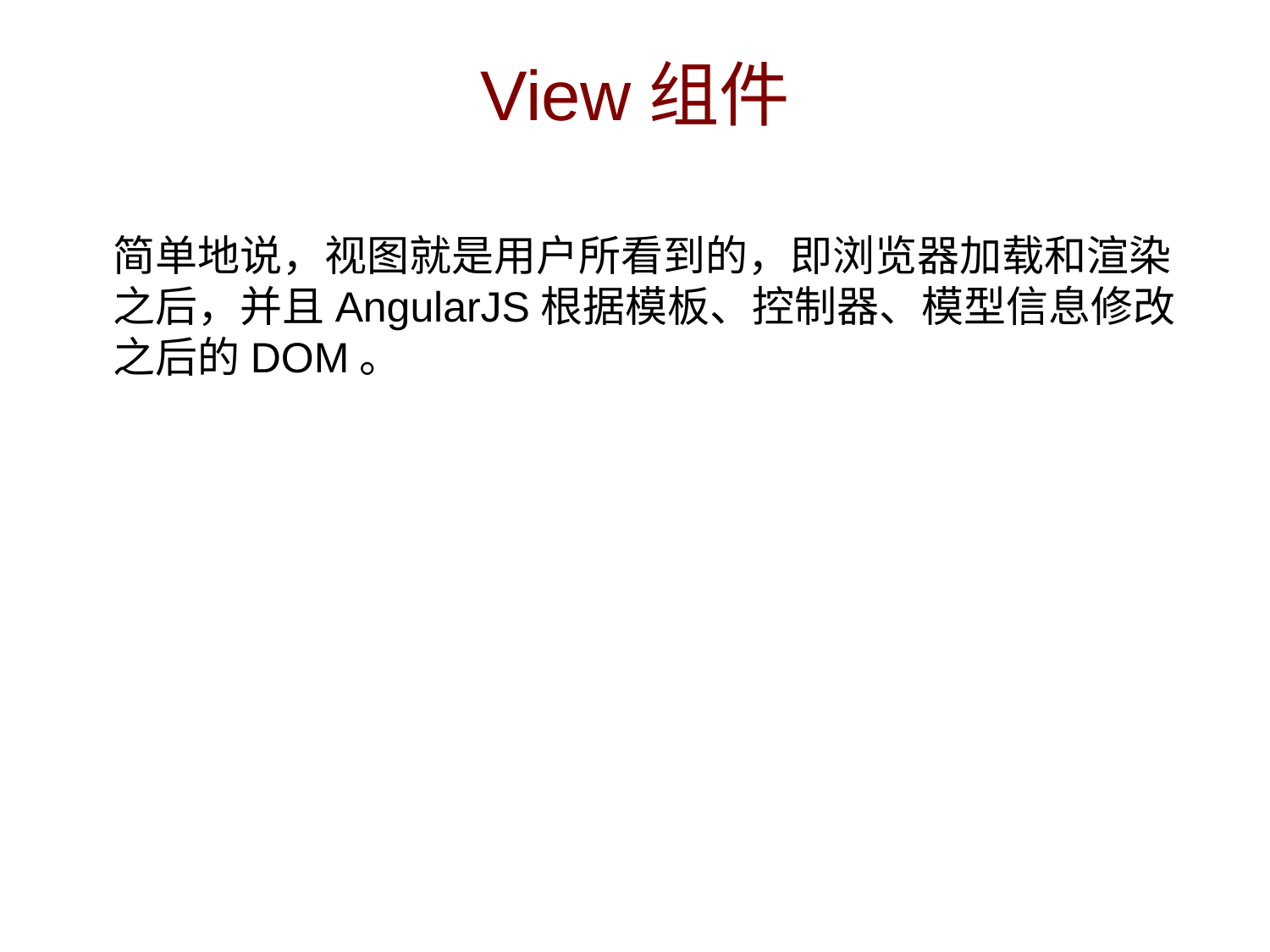

View组件
简单地说，视图就是用户所看到的，即浏览器加载和渲染之后，并且AngularJS根据模板、控制器、模型信息修改之后的DOM。